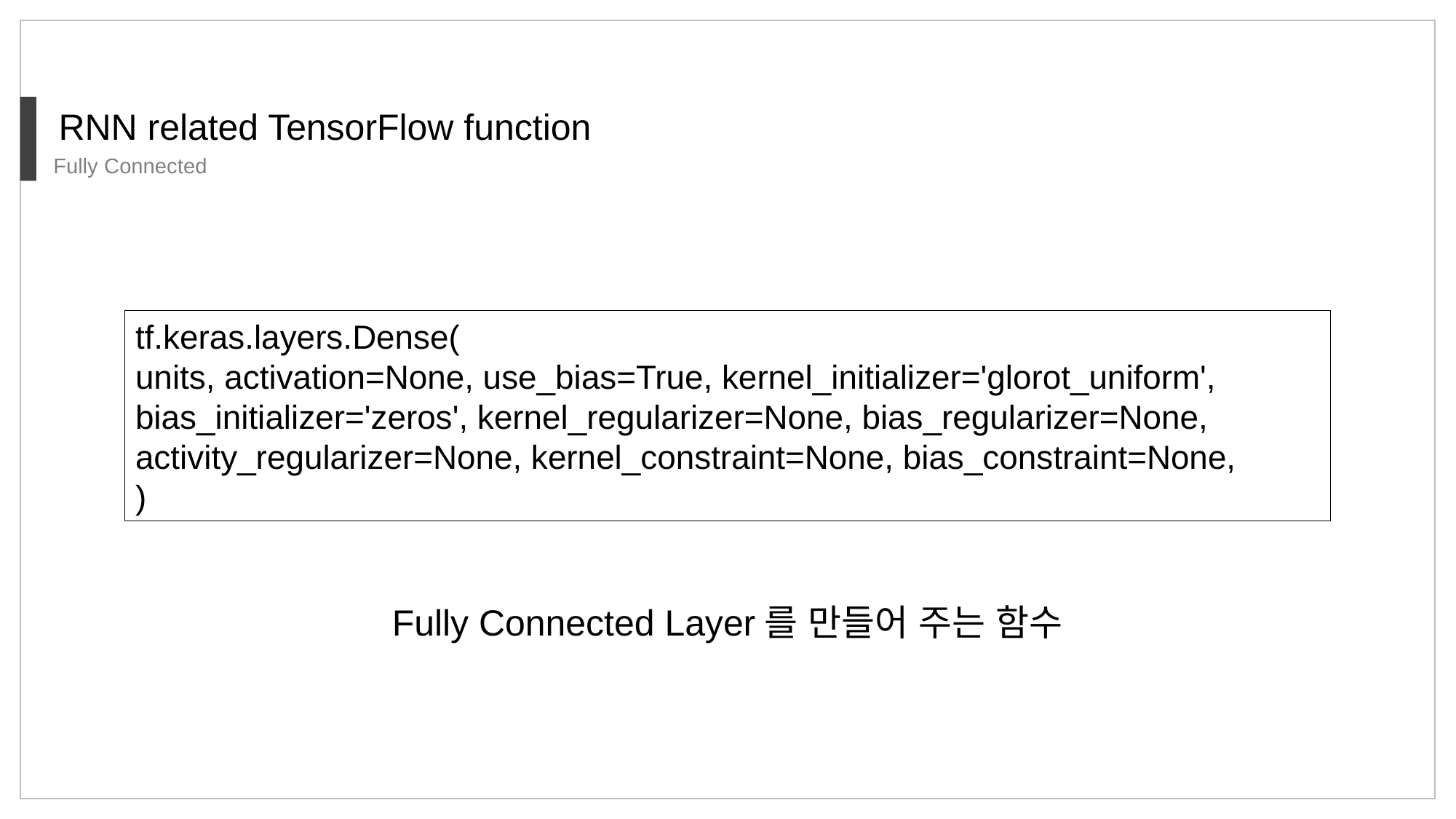

RNN related TensorFlow function
Fully Connected
tf.keras.layers.Dense(
units, activation=None, use_bias=True, kernel_initializer='glorot_uniform',
bias_initializer='zeros', kernel_regularizer=None, bias_regularizer=None,
activity_regularizer=None, kernel_constraint=None, bias_constraint=None,
)
Fully Connected Layer를 만들어 주는 함수